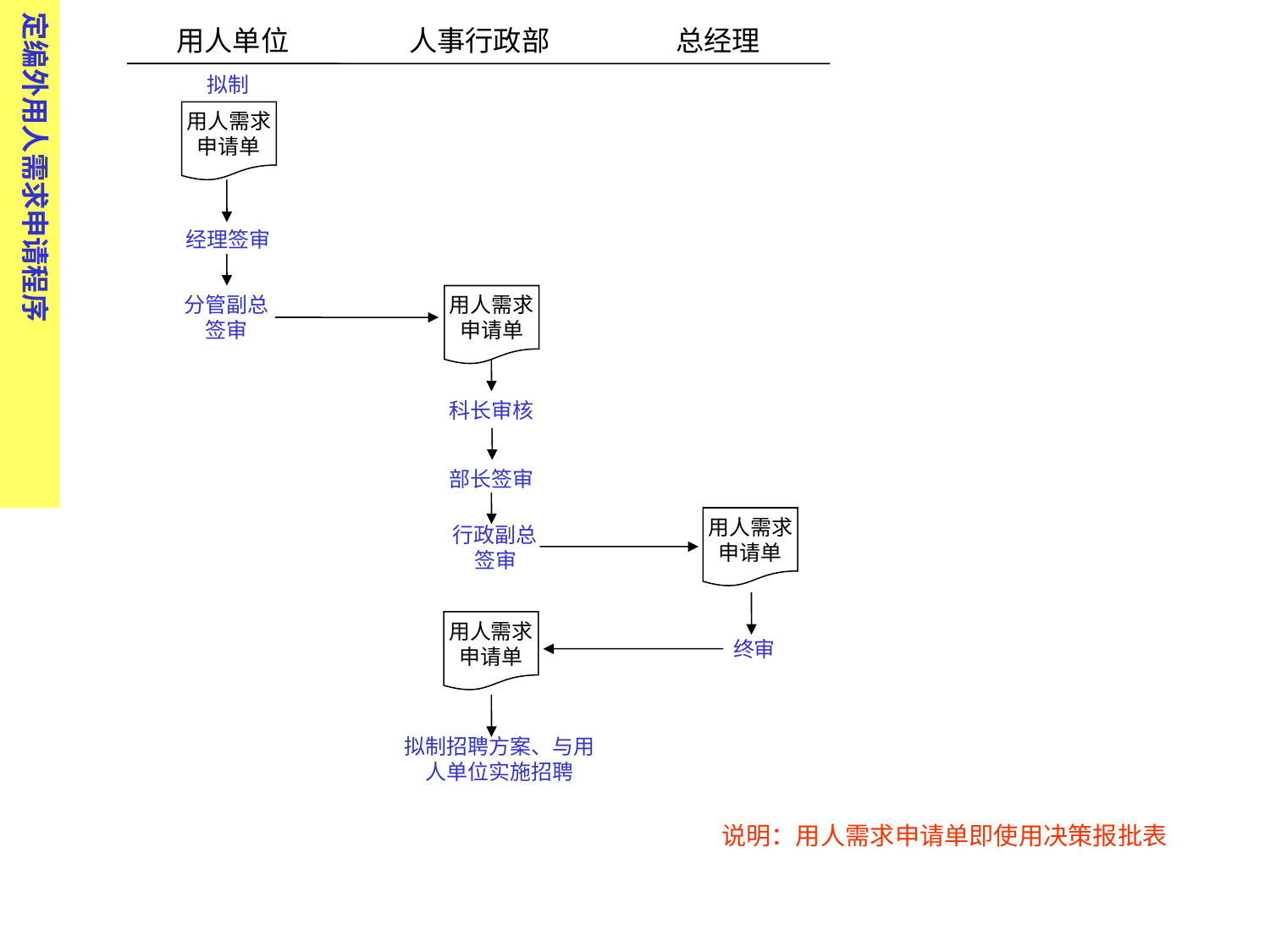

定编外用人需求申请程序
用人单位                   人事行政部                    总经理

拟制
用人需求
申请单

经理签审

分管副总签审
用人需求
申请单

科长审核

部长签审

用人需求
申请单
行政副总签审

用人需求
申请单
终审

拟制招聘方案、与用人单位实施招聘
说明：用人需求申请单即使用决策报批表
4